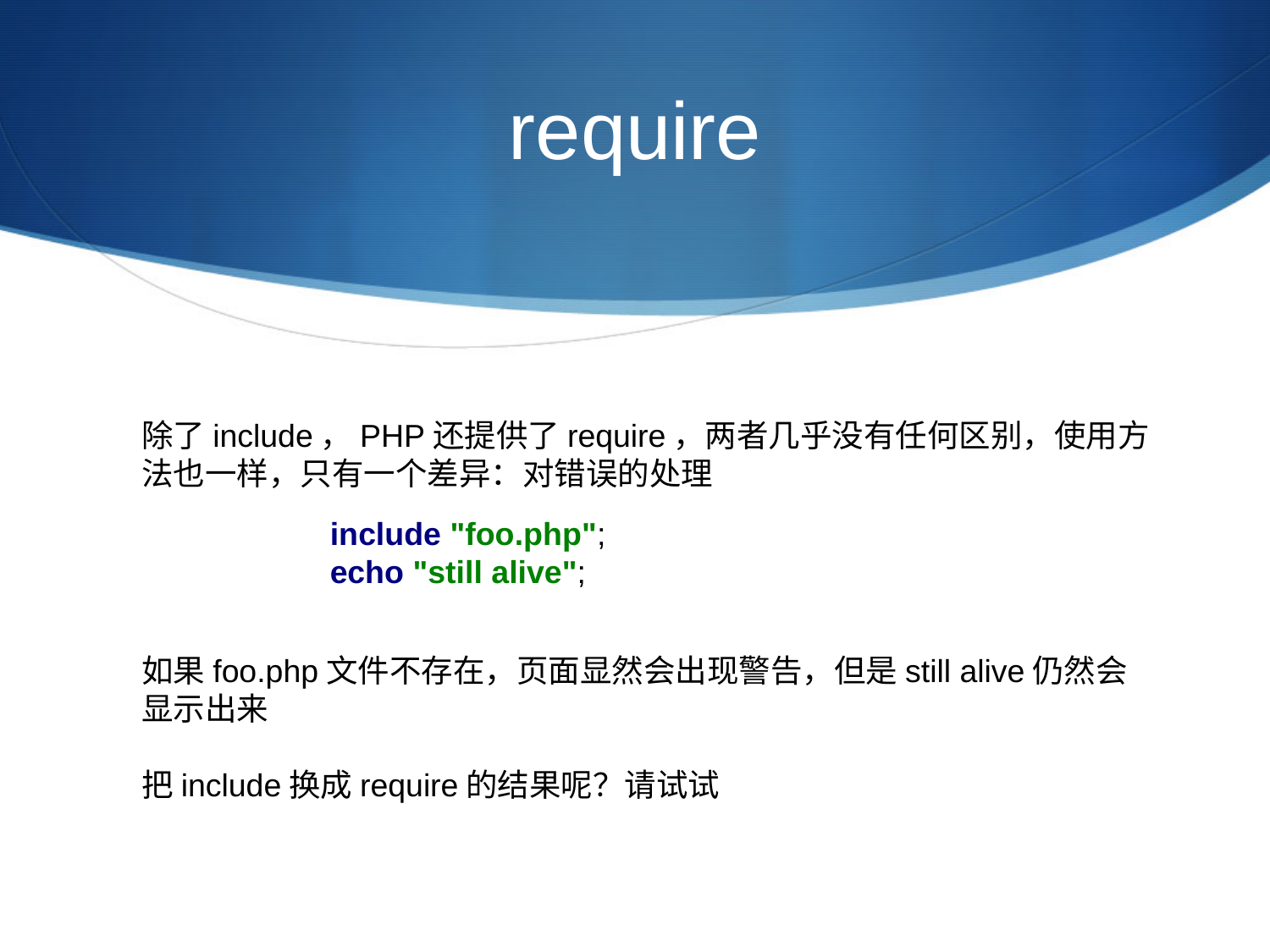

# require
除了include，PHP还提供了require，两者几乎没有任何区别，使用方法也一样，只有一个差异：对错误的处理
include "foo.php";
echo "still alive";
如果foo.php文件不存在，页面显然会出现警告，但是still alive仍然会显示出来

把include换成require的结果呢？请试试